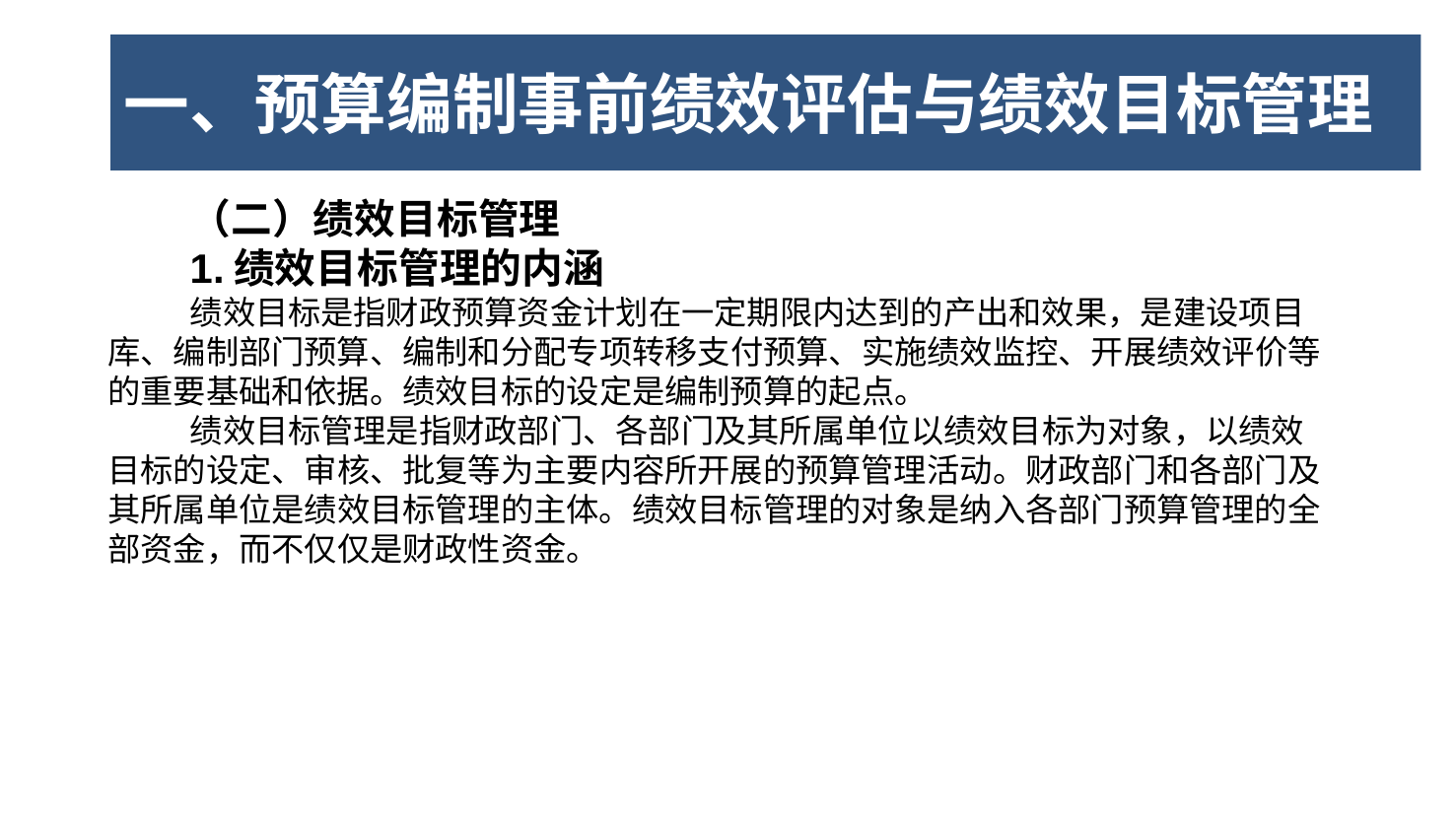

三、部门预算编制的绩效目标管理
一、预算编制事前绩效评估与绩效目标管理
（二）绩效目标管理
1.绩效目标管理的内涵
绩效目标是指财政预算资金计划在一定期限内达到的产出和效果，是建设项目库、编制部门预算、编制和分配专项转移支付预算、实施绩效监控、开展绩效评价等的重要基础和依据。绩效目标的设定是编制预算的起点。
绩效目标管理是指财政部门、各部门及其所属单位以绩效目标为对象，以绩效目标的设定、审核、批复等为主要内容所开展的预算管理活动。财政部门和各部门及其所属单位是绩效目标管理的主体。绩效目标管理的对象是纳入各部门预算管理的全部资金，而不仅仅是财政性资金。